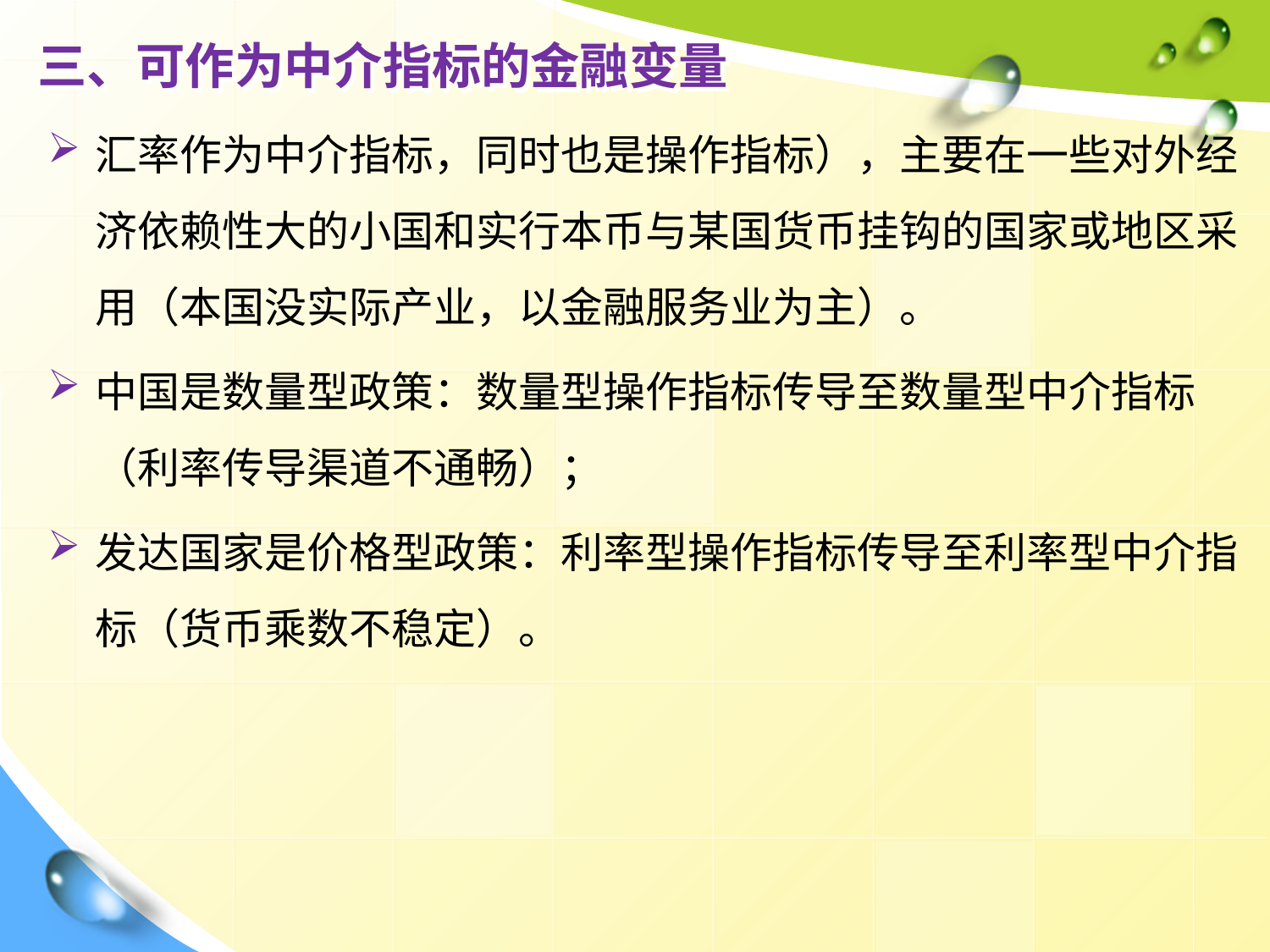

# 三、可作为中介指标的金融变量
汇率作为中介指标，同时也是操作指标），主要在一些对外经济依赖性大的小国和实行本币与某国货币挂钩的国家或地区采用（本国没实际产业，以金融服务业为主）。
中国是数量型政策：数量型操作指标传导至数量型中介指标（利率传导渠道不通畅）；
发达国家是价格型政策：利率型操作指标传导至利率型中介指标（货币乘数不稳定）。